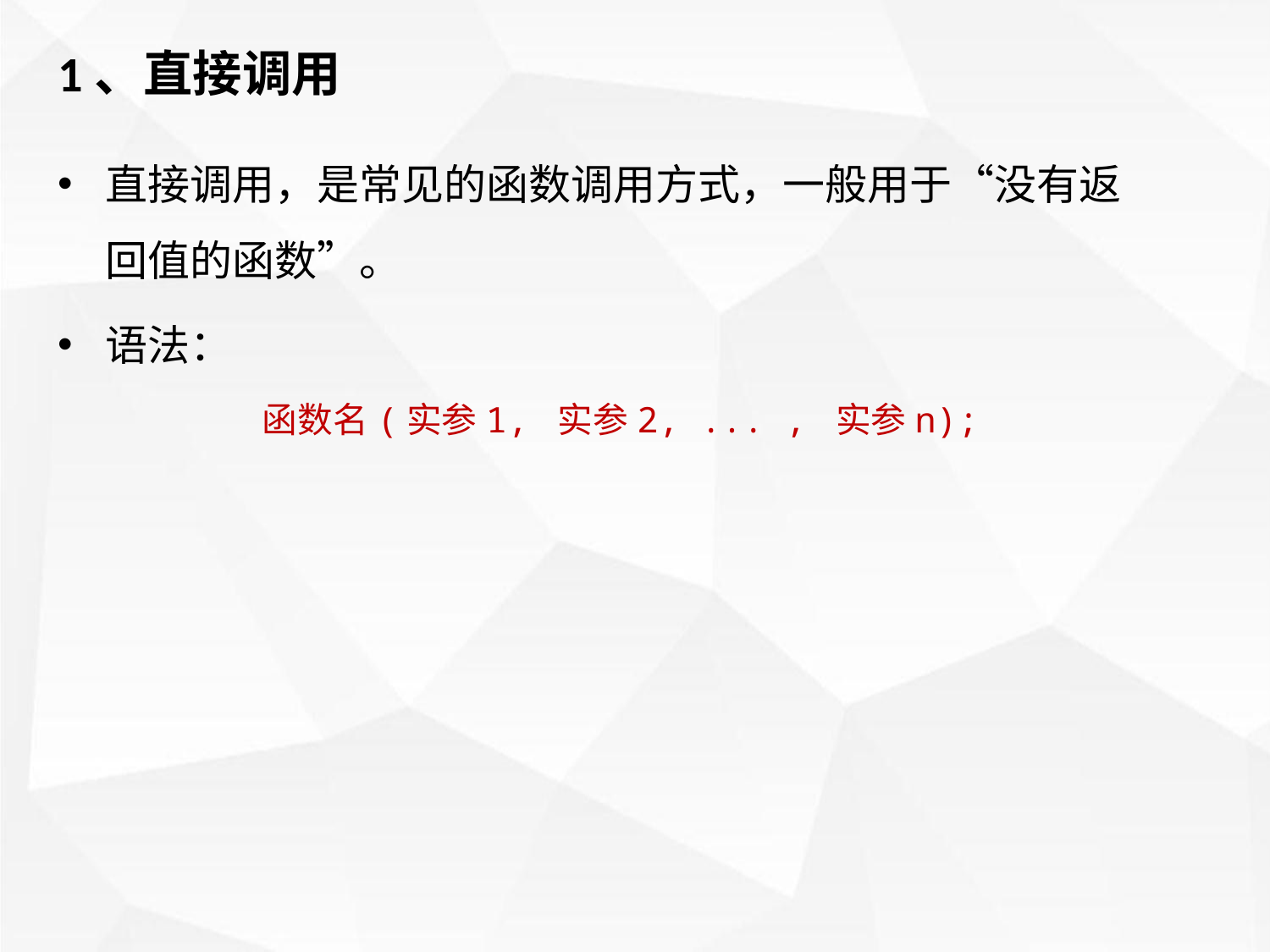

1、直接调用
直接调用，是常见的函数调用方式，一般用于“没有返回值的函数”。
语法：
函数名(实参1, 实参2, ... , 实参n);